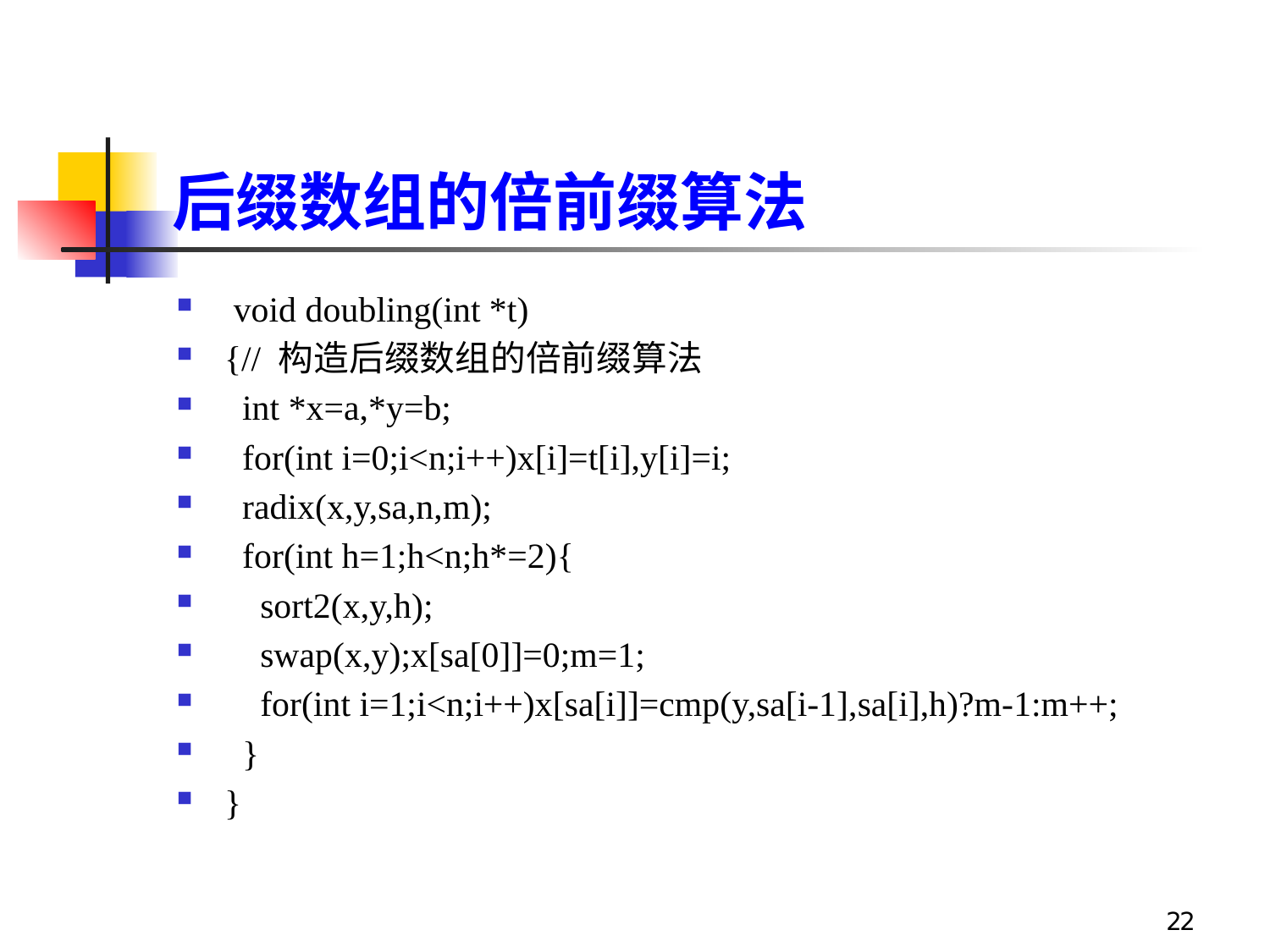

# 后缀数组的倍前缀算法
 void doubling(int *t)
{// 构造后缀数组的倍前缀算法
  int *x=a,*y=b;
  for(int i=0;i<n;i++)x[i]=t[i],y[i]=i;
  radix(x,y,sa,n,m);
  for(int h=1;h<n;h*=2){
    sort2(x,y,h);
    swap(x,y);x[sa[0]]=0;m=1;
    for(int i=1;i<n;i++)x[sa[i]]=cmp(y,sa[i-1],sa[i],h)?m-1:m++;
  }
}
22